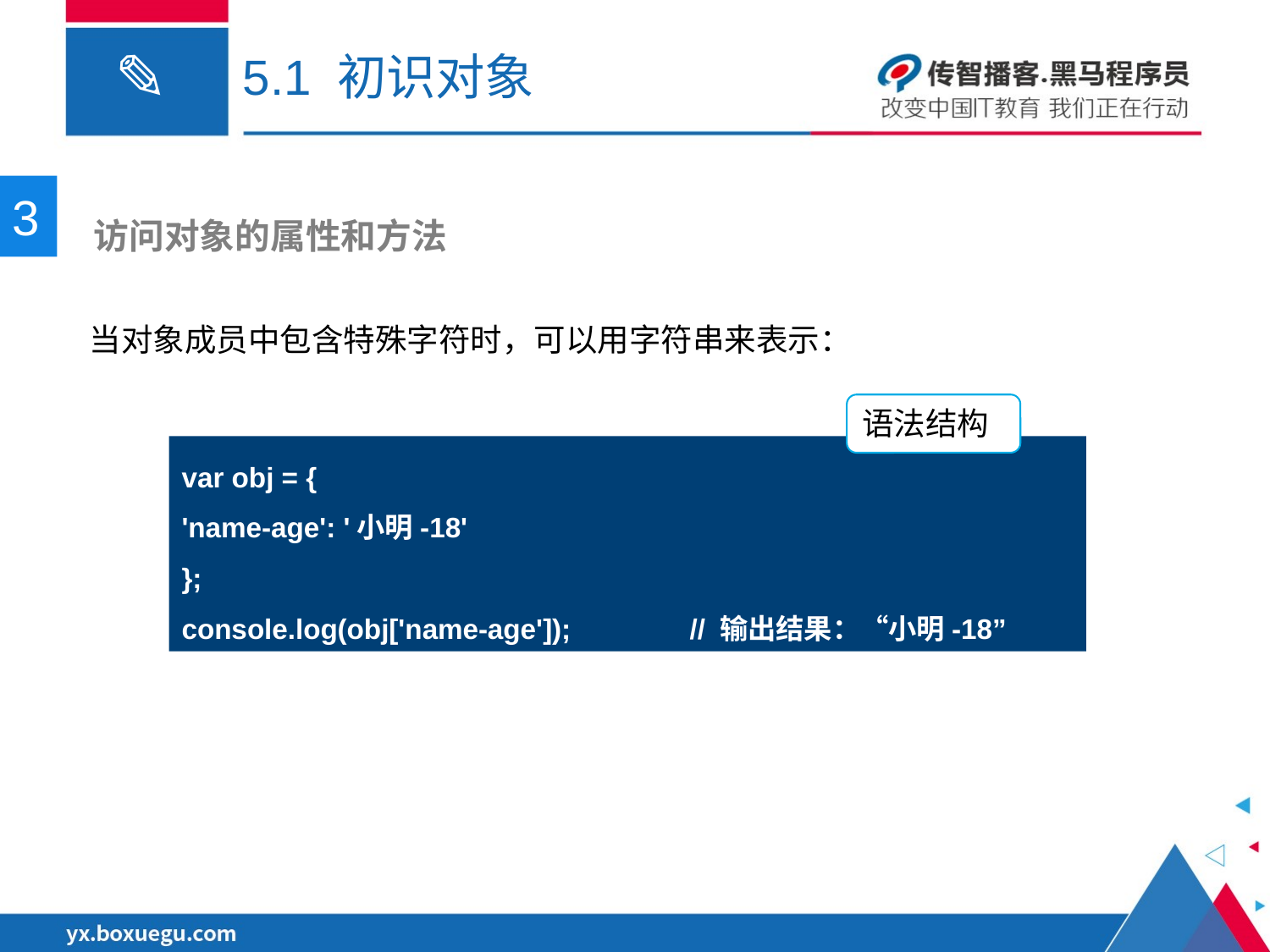

# 5.1 初识对象

3
  访问对象的属性和方法
当对象成员中包含特殊字符时，可以用字符串来表示：
语法结构
var obj = {
'name-age': '小明-18'
};
console.log(obj['name-age']);	// 输出结果：“小明-18”